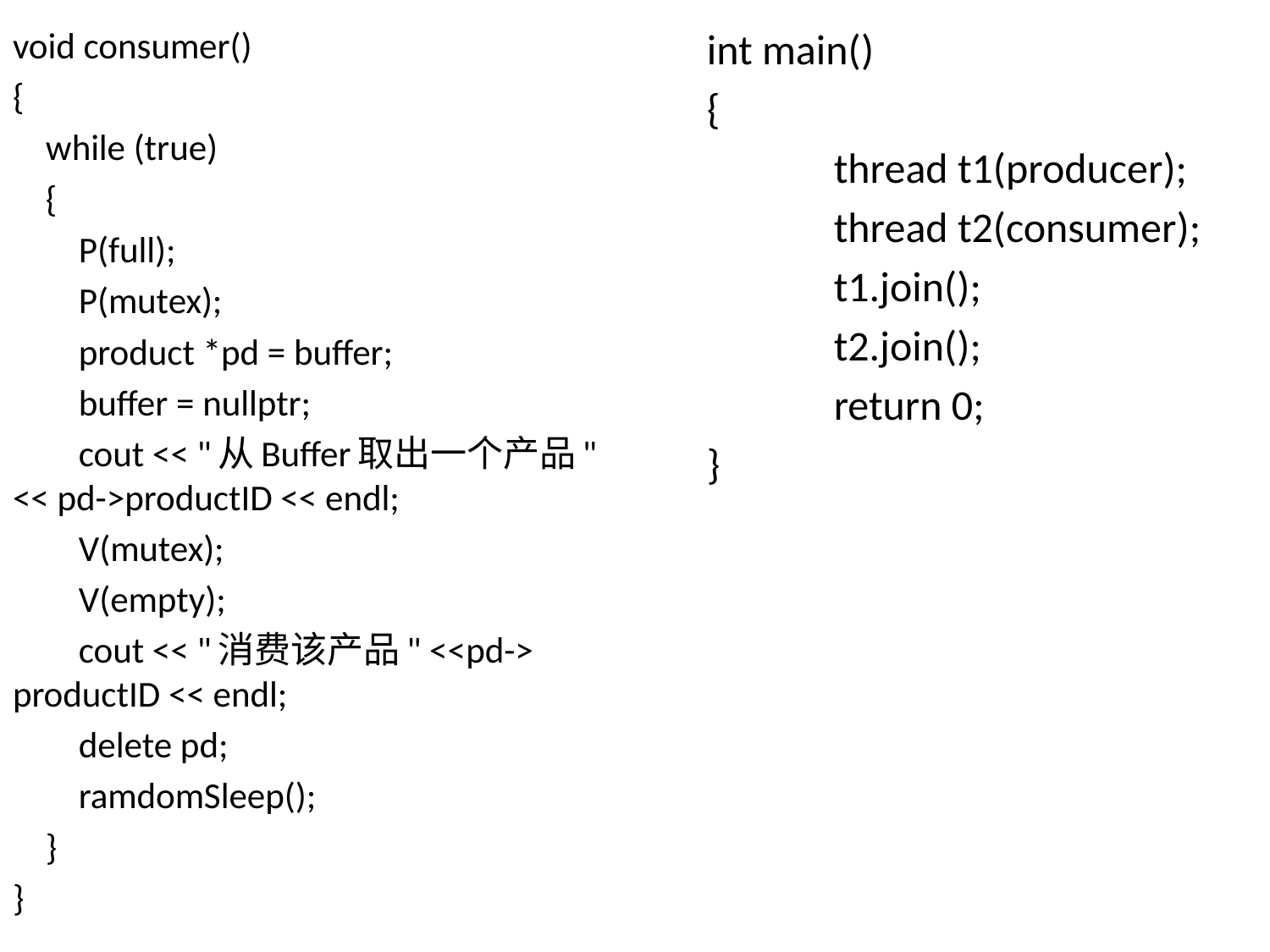

void consumer()
{
    while (true)
    {
        P(full);
        P(mutex);
        product *pd = buffer;
        buffer = nullptr;
        cout << "从Buffer取出一个产品" << pd->productID << endl;
        V(mutex);
        V(empty);
        cout << "消费该产品" <<pd-> productID << endl;
        delete pd;
        ramdomSleep();
    }
}
int main()
{
	thread t1(producer);
	thread t2(consumer);
	t1.join();
	t2.join();
	return 0;
}